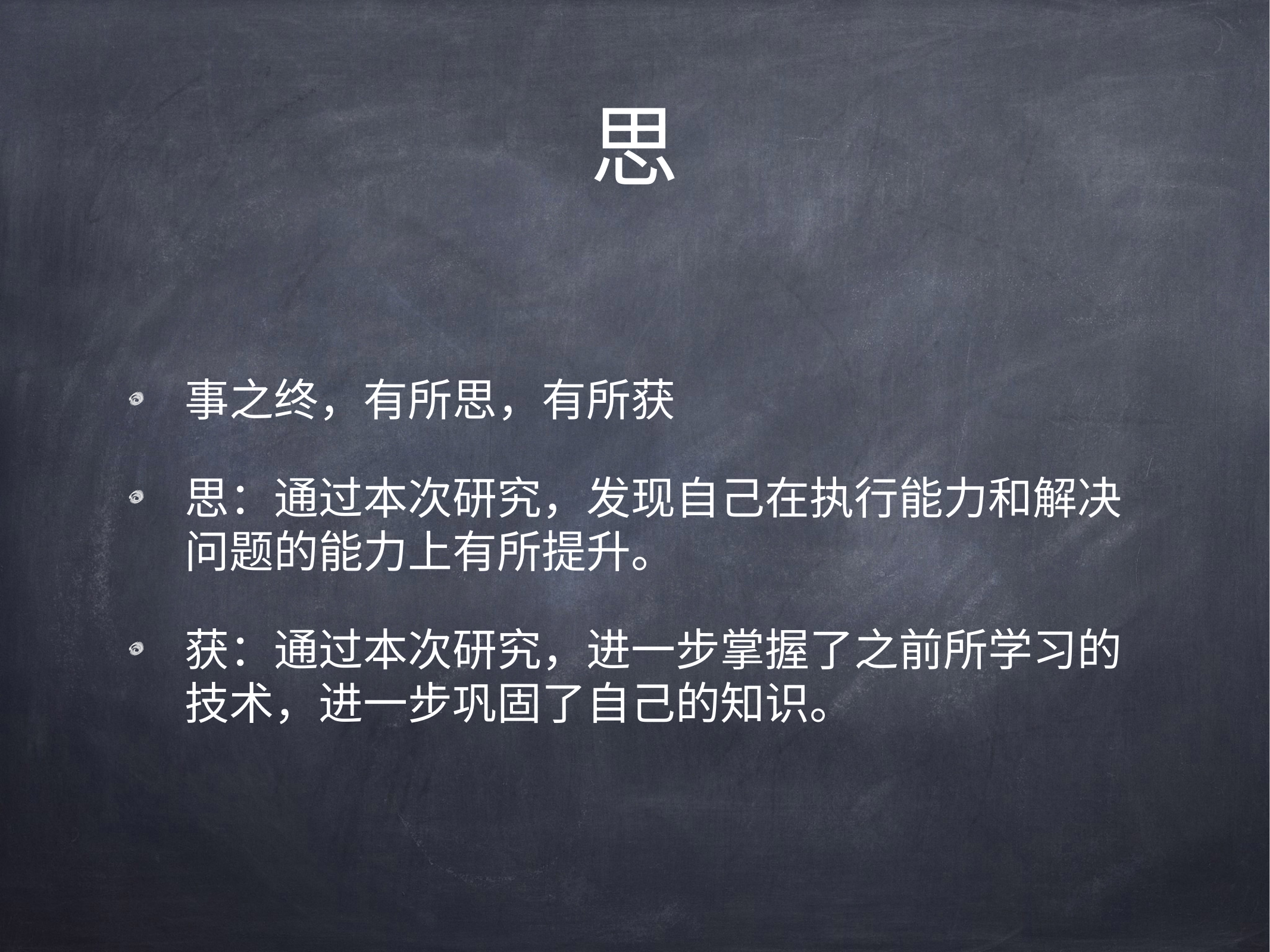

# 思
事之终，有所思，有所获
思：通过本次研究，发现自己在执行能力和解决问题的能力上有所提升。
获：通过本次研究，进一步掌握了之前所学习的技术，进一步巩固了自己的知识。